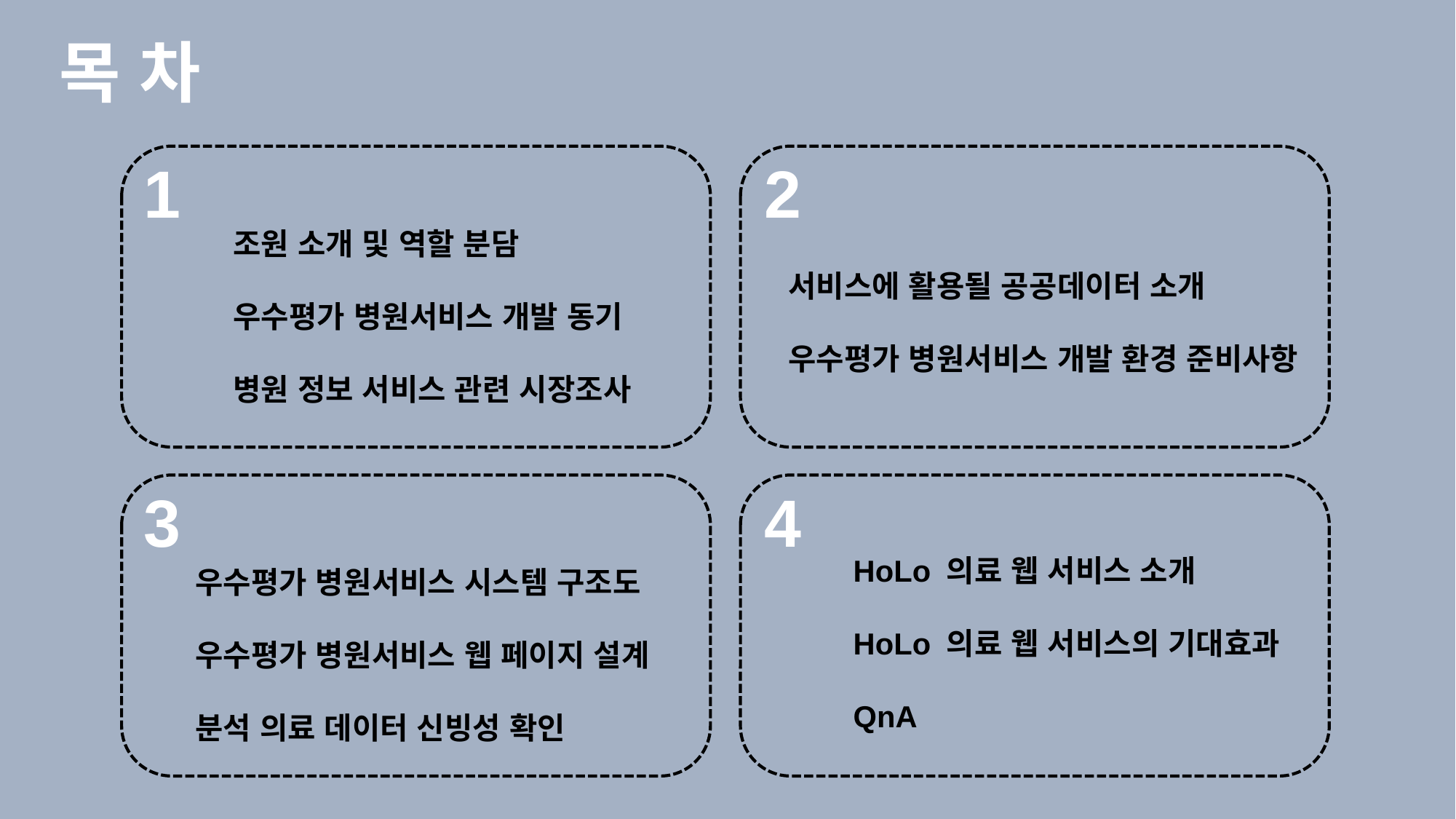

목 차

1

2
조원 소개 및 역할 분담
우수평가 병원서비스 개발 동기
병원 정보 서비스 관련 시장조사
서비스에 활용될 공공데이터 소개
우수평가 병원서비스 개발 환경 준비사항
4

3

HoLo 의료 웹 서비스 소개
HoLo 의료 웹 서비스의 기대효과
QnA
우수평가 병원서비스 시스템 구조도
우수평가 병원서비스 웹 페이지 설계
분석 의료 데이터 신빙성 확인